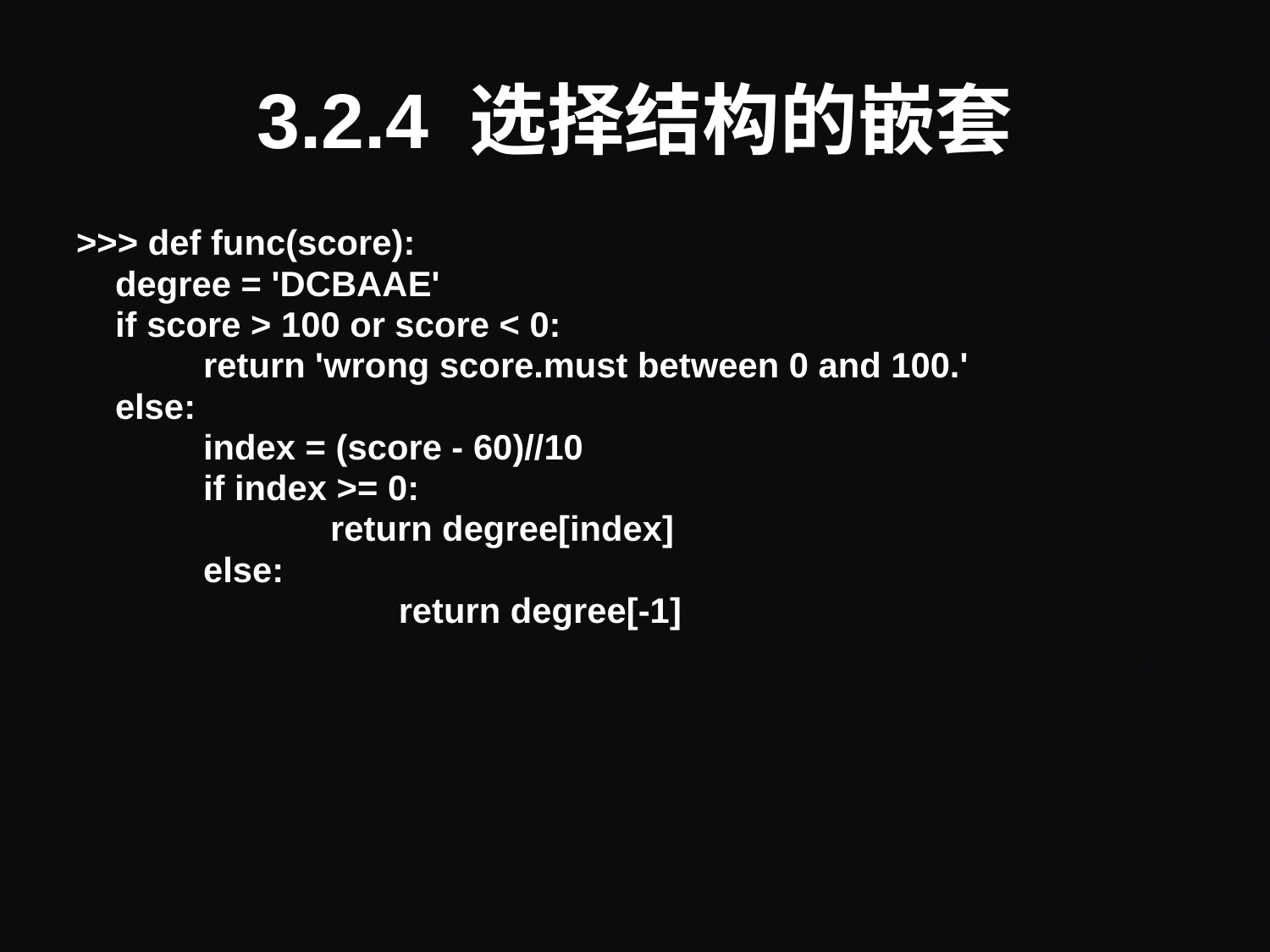

# 3.2.4 选择结构的嵌套
>>> def func(score):
	    degree = 'DCBAAE'
	    if score > 100 or score < 0:
        	return 'wrong score.must between 0 and 100.'
    else:
        	index = (score - 60)//10
        	if index >= 0:
            		return degree[index]
        	else:
			       return degree[-1]